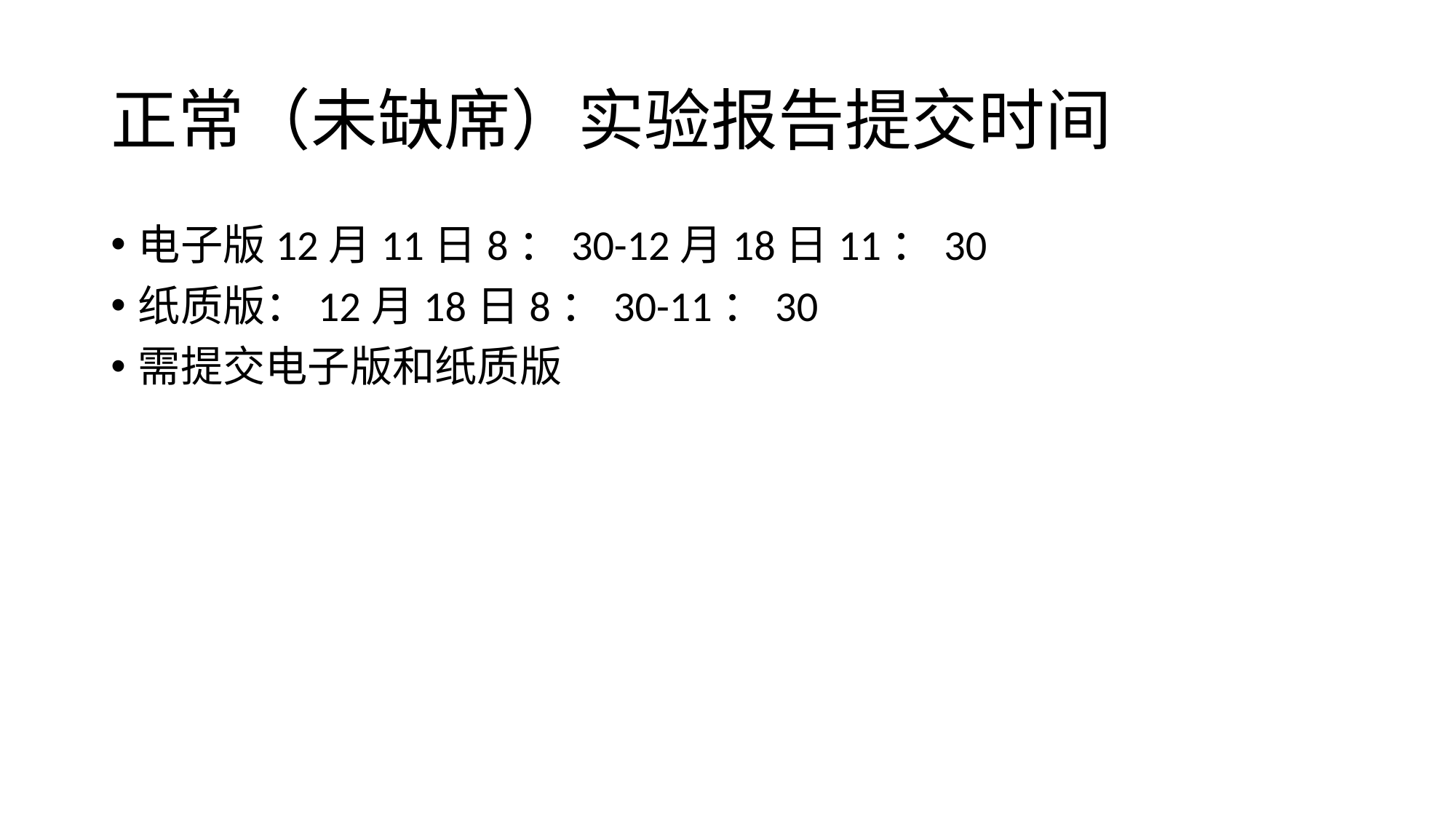

# 正常（未缺席）实验报告提交时间
电子版12月11日8：30-12月18日11：30
纸质版：12月18日8：30-11：30
需提交电子版和纸质版